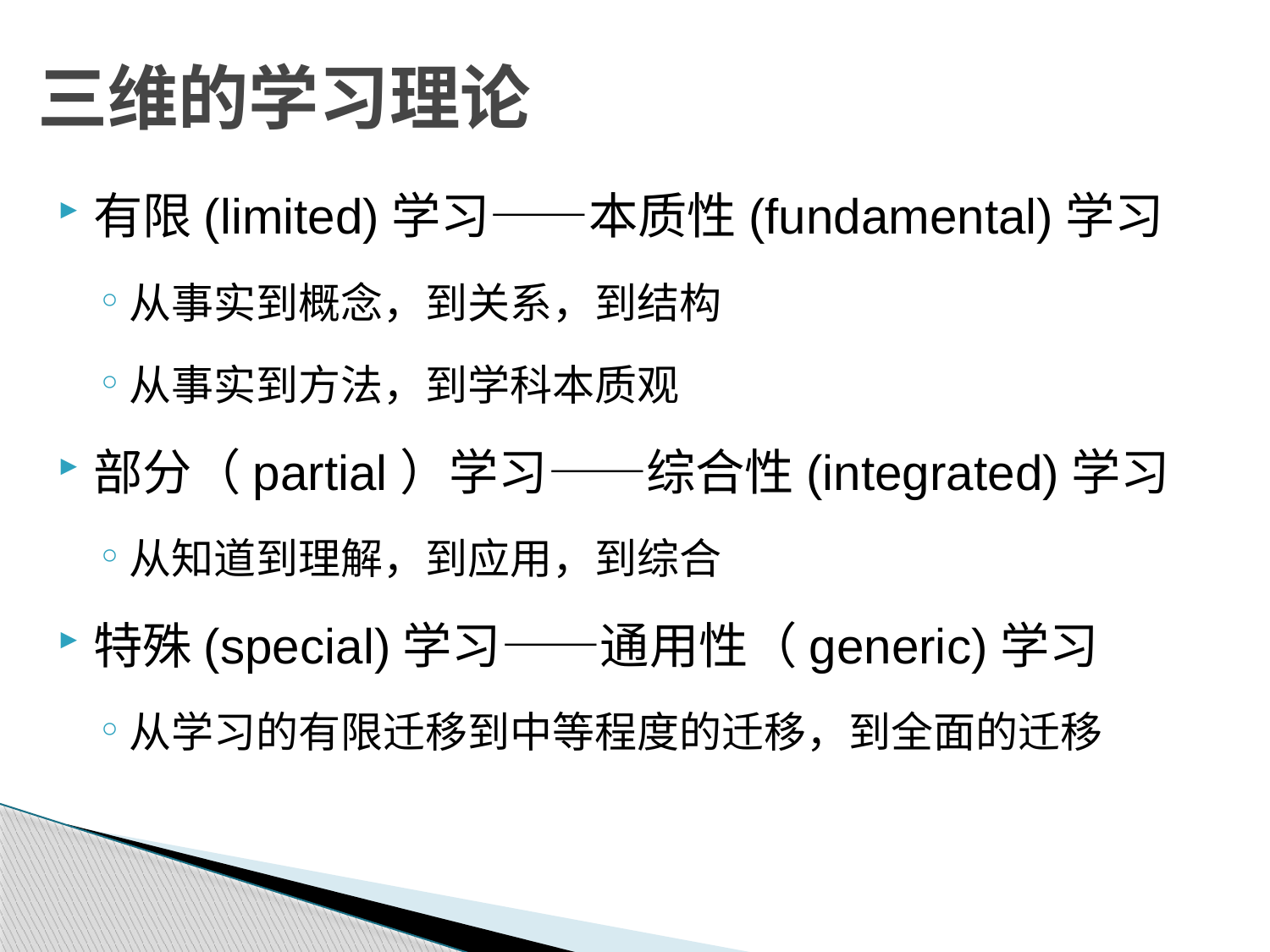

# 三维的学习理论
有限(limited)学习——本质性(fundamental)学习
从事实到概念，到关系，到结构
从事实到方法，到学科本质观
部分（partial）学习——综合性(integrated)学习
从知道到理解，到应用，到综合
特殊(special)学习——通用性（generic)学习
从学习的有限迁移到中等程度的迁移，到全面的迁移